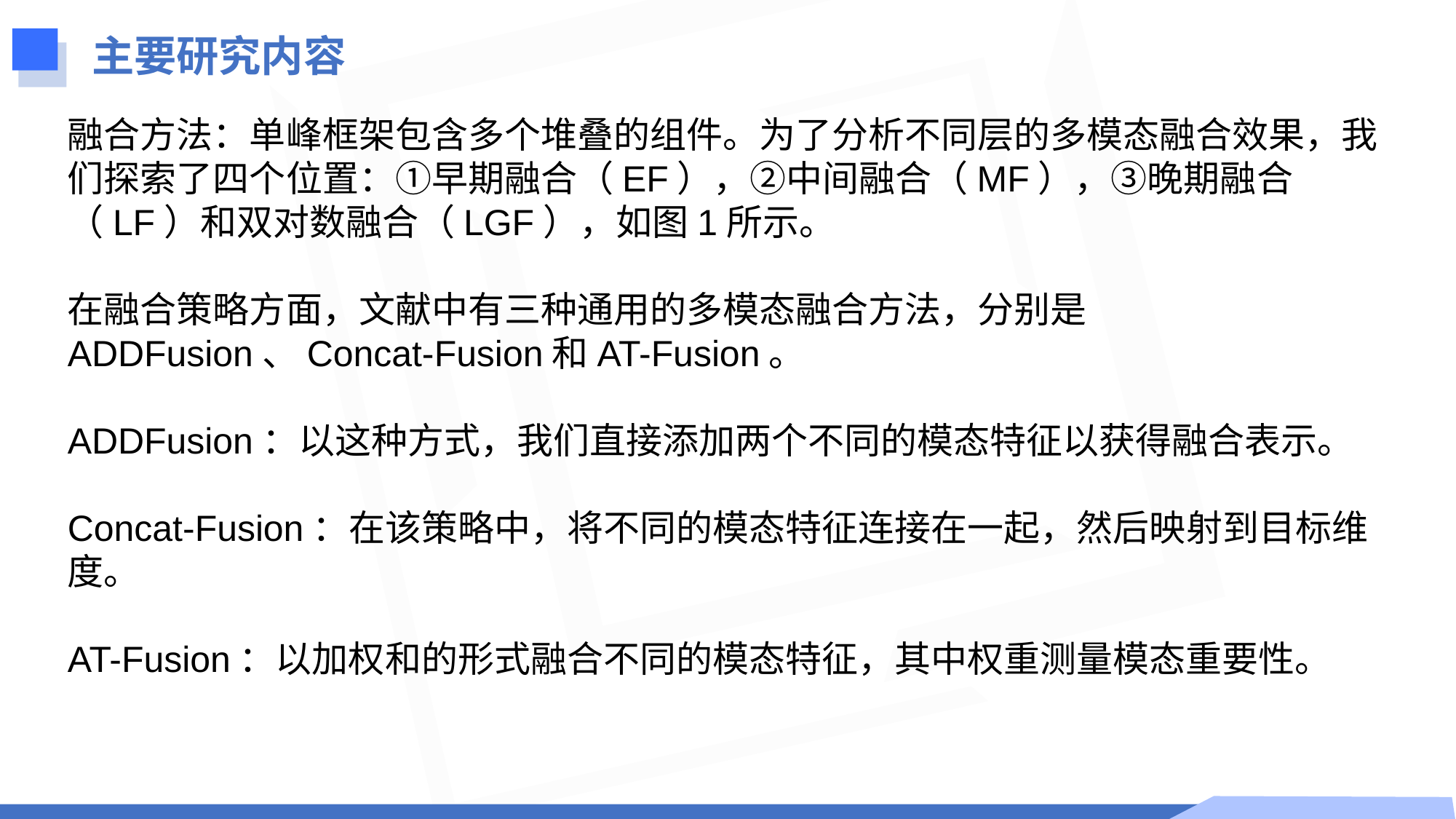

主要研究内容

融合方法：单峰框架包含多个堆叠的组件。为了分析不同层的多模态融合效果，我们探索了四个位置：①早期融合（EF），②中间融合（MF），③晚期融合（LF）和双对数融合（LGF），如图1所示。

在融合策略方面，文献中有三种通用的多模态融合方法，分别是ADDFusion、Concat-Fusion和AT-Fusion。

ADDFusion：以这种方式，我们直接添加两个不同的模态特征以获得融合表示。

Concat-Fusion：在该策略中，将不同的模态特征连接在一起，然后映射到目标维度。

AT-Fusion：以加权和的形式融合不同的模态特征，其中权重测量模态重要性。